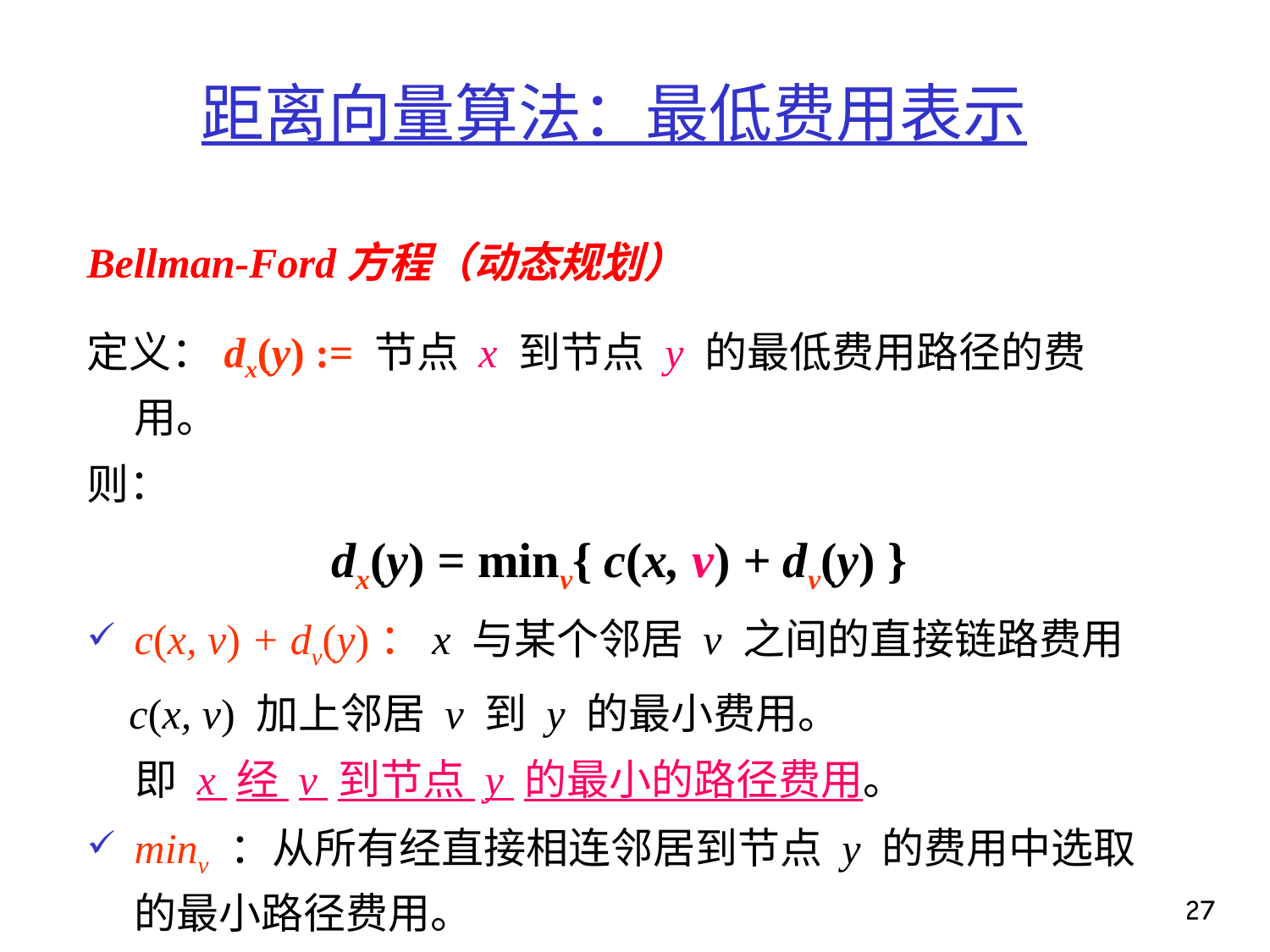

# 距离向量算法：最低费用表示
Bellman-Ford方程（动态规划）
定义：dx(y) := 节点 x 到节点 y 的最低费用路径的费用。
则：
dx(y) = minv{ c(x, v) + dv(y) }
c(x, v) + dv(y)：x 与某个邻居 v 之间的直接链路费用
    c(x, v) 加上邻居 v 到 y 的最小费用。
    即 x 经 v 到节点 y 的最小的路径费用。
minv ：从所有经直接相连邻居到节点 y 的费用中选取的最小路径费用。
27